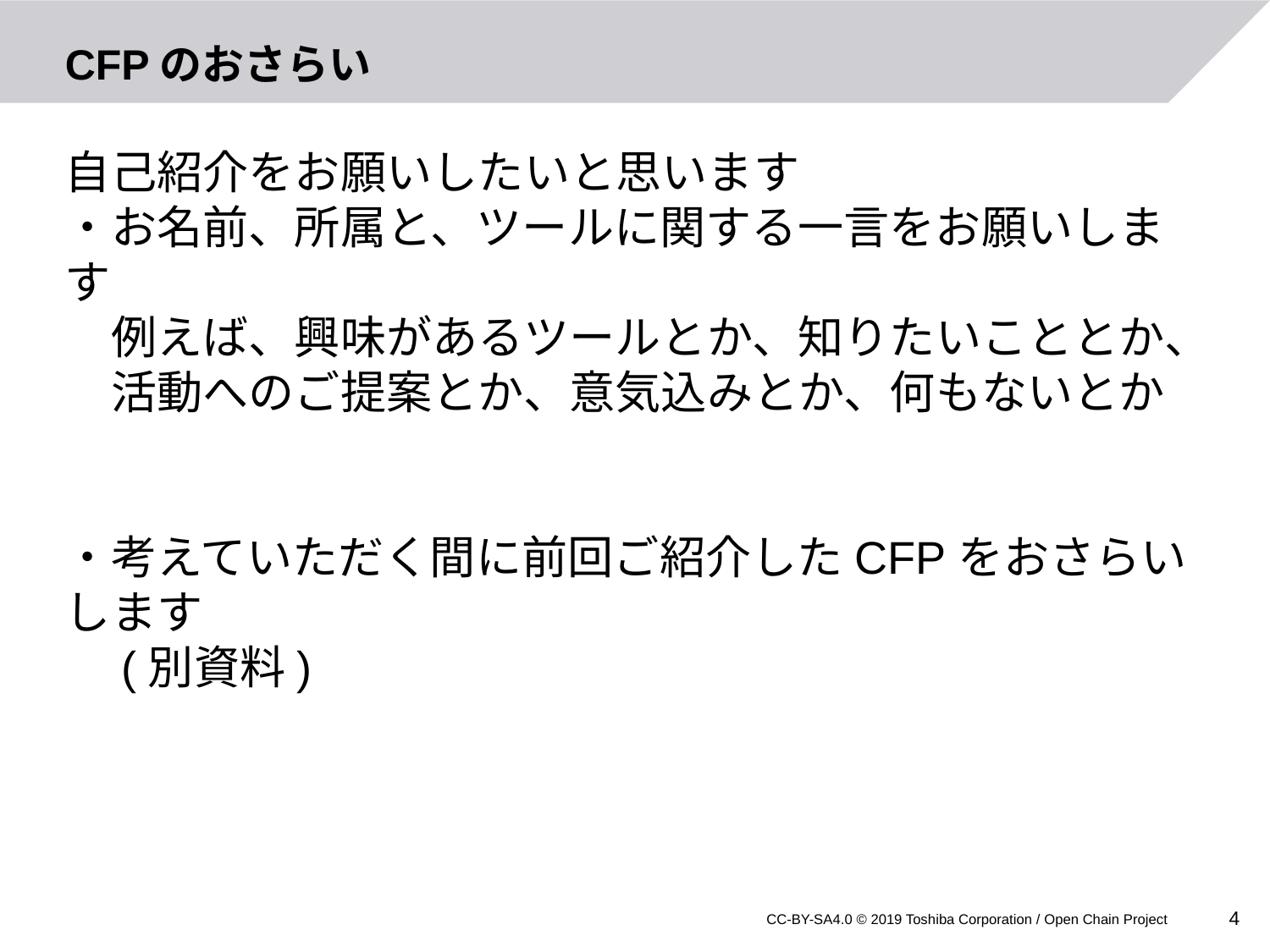

# CFPのおさらい
自己紹介をお願いしたいと思います
・お名前、所属と、ツールに関する一言をお願いします
　例えば、興味があるツールとか、知りたいこととか、
　活動へのご提案とか、意気込みとか、何もないとか

・考えていただく間に前回ご紹介したCFPをおさらいします
　(別資料)